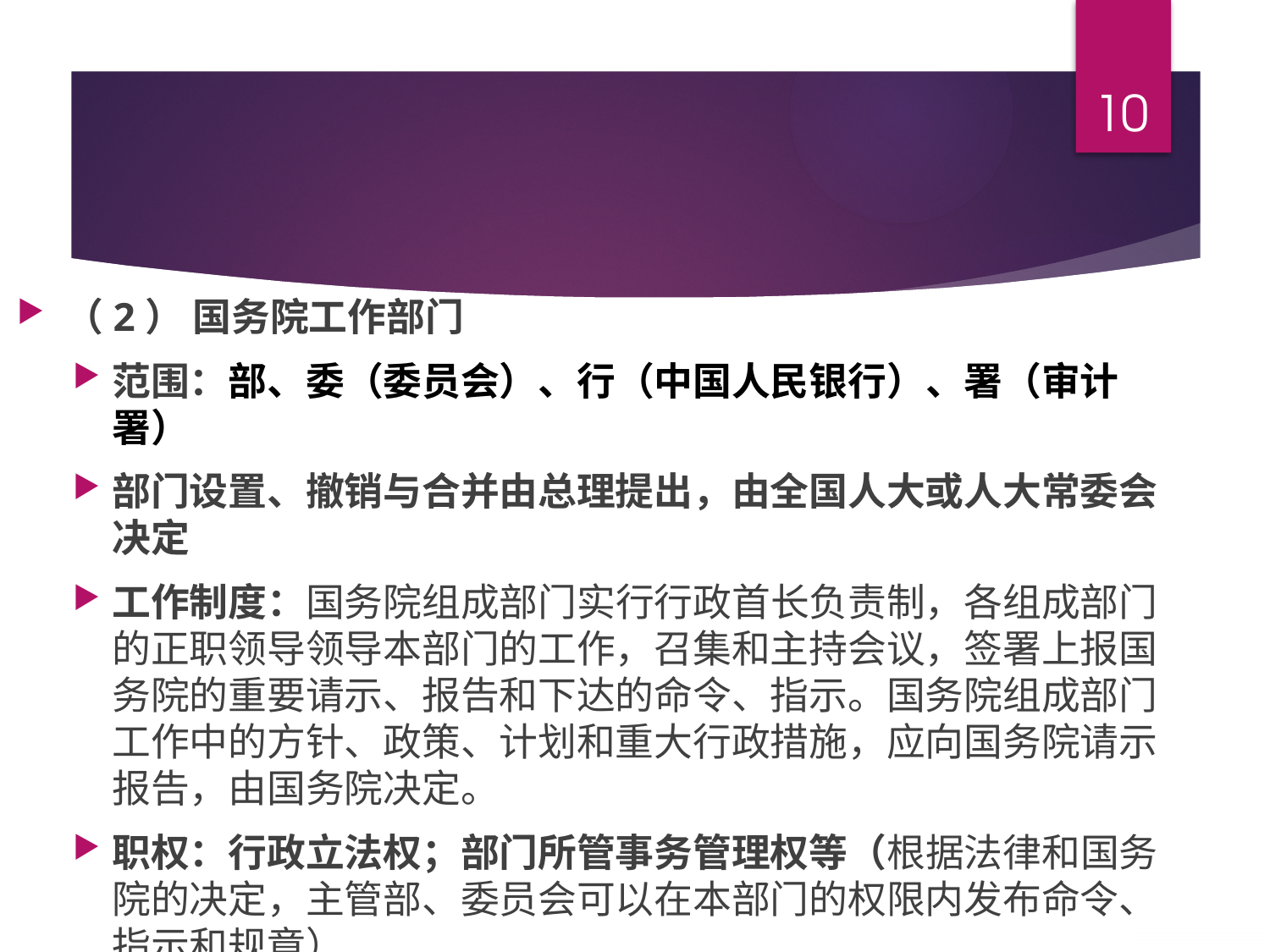

10
#
（2） 国务院工作部门
范围：部、委（委员会）、行（中国人民银行）、署（审计署）
部门设置、撤销与合并由总理提出，由全国人大或人大常委会决定
工作制度：国务院组成部门实行行政首长负责制，各组成部门的正职领导领导本部门的工作，召集和主持会议，签署上报国务院的重要请示、报告和下达的命令、指示。国务院组成部门工作中的方针、政策、计划和重大行政措施，应向国务院请示报告，由国务院决定。
职权：行政立法权；部门所管事务管理权等（根据法律和国务院的决定，主管部、委员会可以在本部门的权限内发布命令、指示和规章）